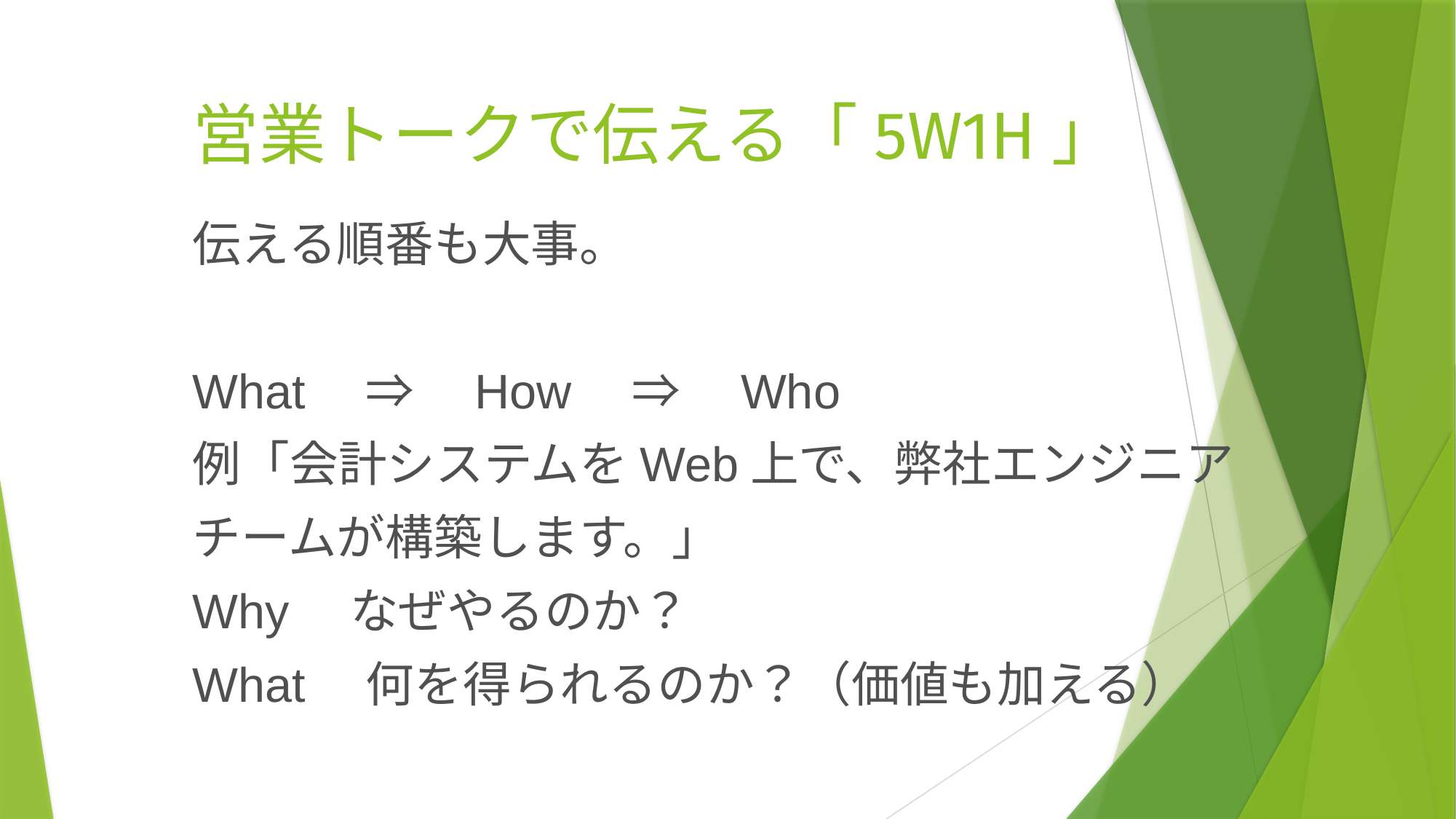

# 営業トークで伝える「5W1H」
伝える順番も大事。

What　⇒　How　⇒　Who
例「会計システムをWeb上で、弊社エンジニア
チームが構築します。」
Why　なぜやるのか？
What　何を得られるのか？（価値も加える）